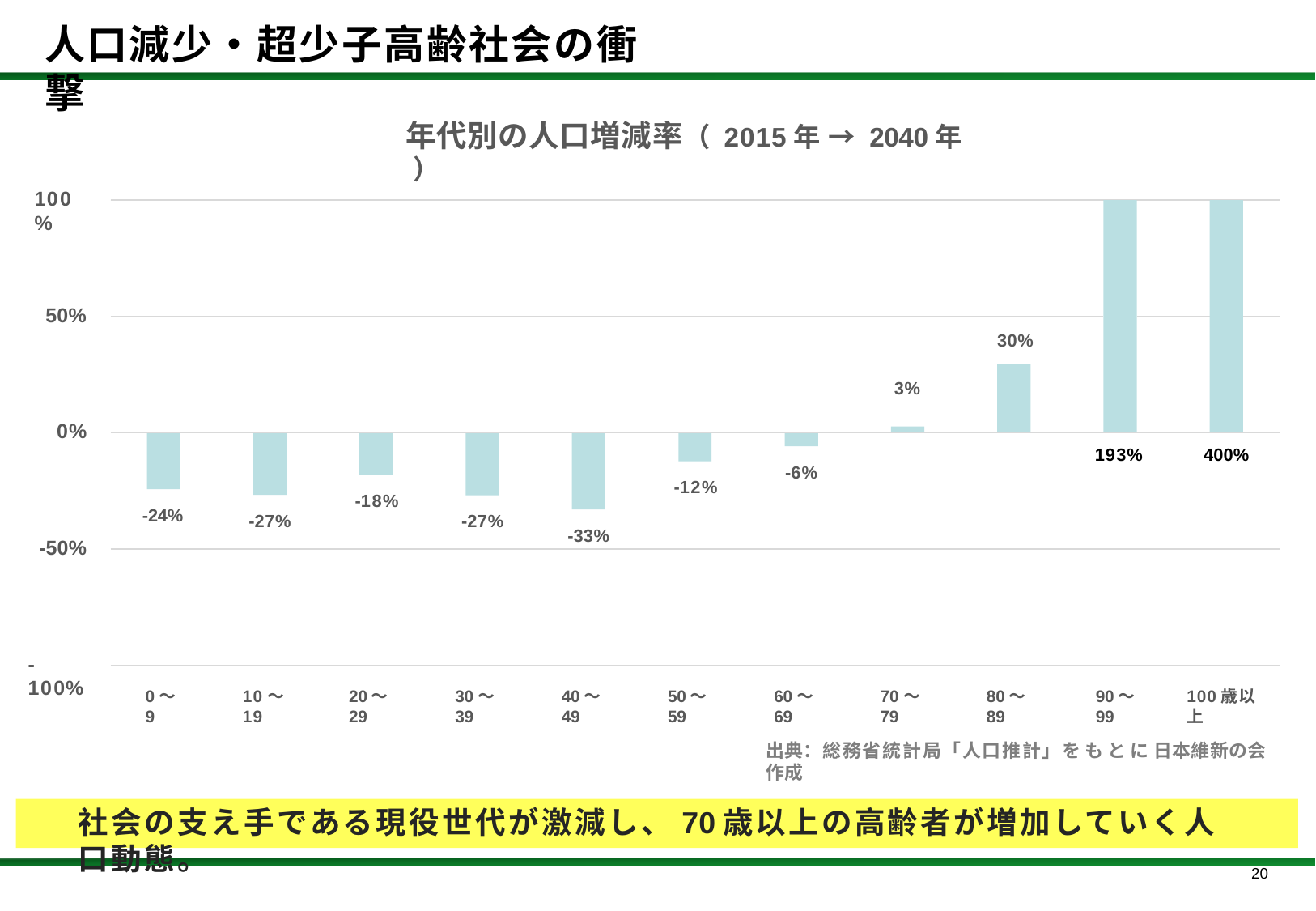

# 人口減少・超少子高齢社会の衝撃
年代別の人口増減率（ 2015年 → 2040年 ）
100%

50%
30%

3%
0%
193%
400%
-6%
-12%
-18%
-24%
-27%
-27%
-33%
-50%

-100%

0～ 9
10～19
20～29
30～39
40～49
50～59
60～69
70～79
80～89
90～99
100歳以上
出典：総務省統計局「人口推計」をもとに日本維新の会作成
社会の支え手である現役世代が激減し、70歳以上の高齢者が増加していく人口動態。
©日本維新の会（2021年9月23日更新版）

20